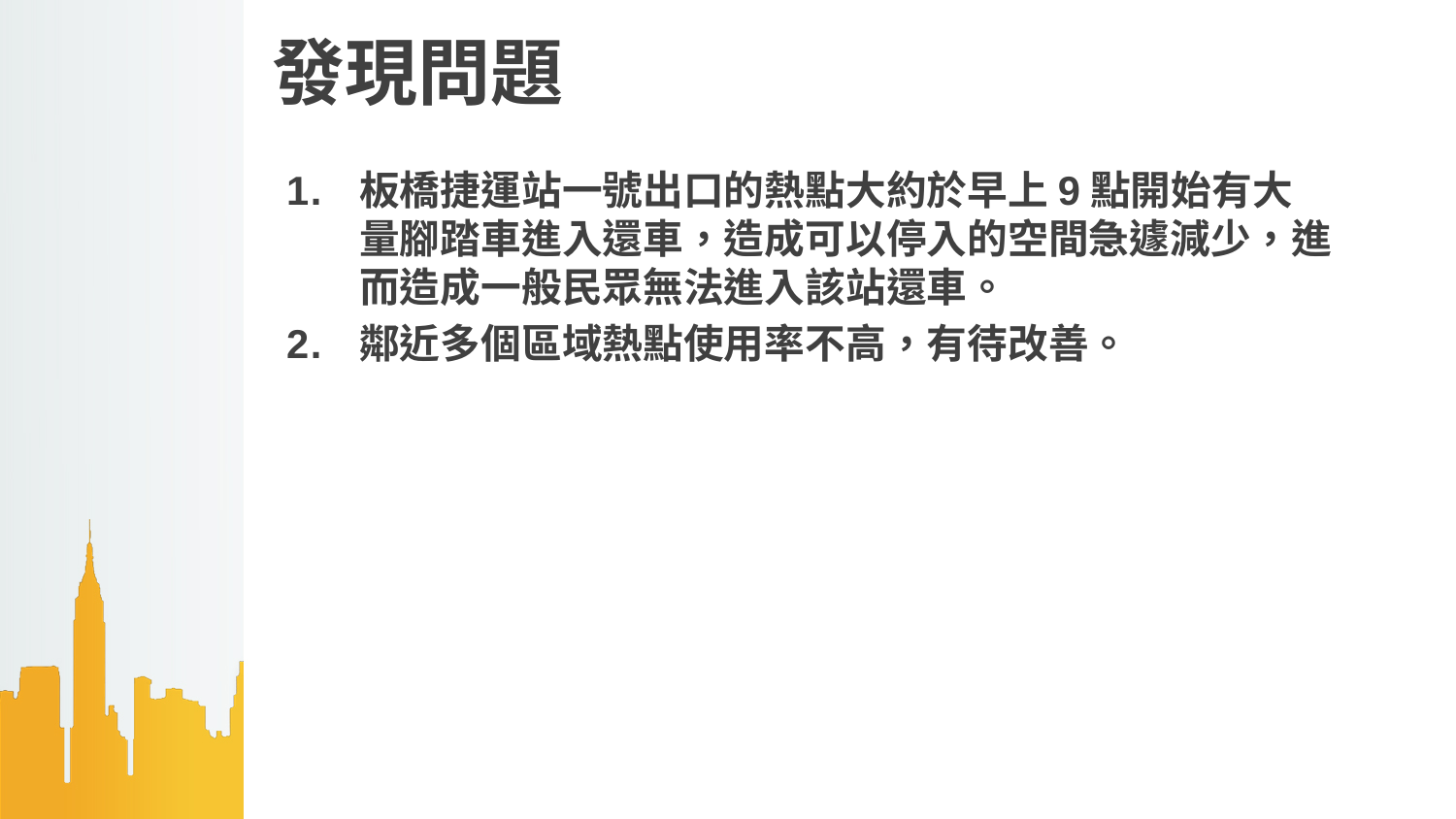

# 發現問題
板橋捷運站一號出口的熱點大約於早上9點開始有大量腳踏車進入還車，造成可以停入的空間急遽減少，進而造成一般民眾無法進入該站還車。
鄰近多個區域熱點使用率不高，有待改善。